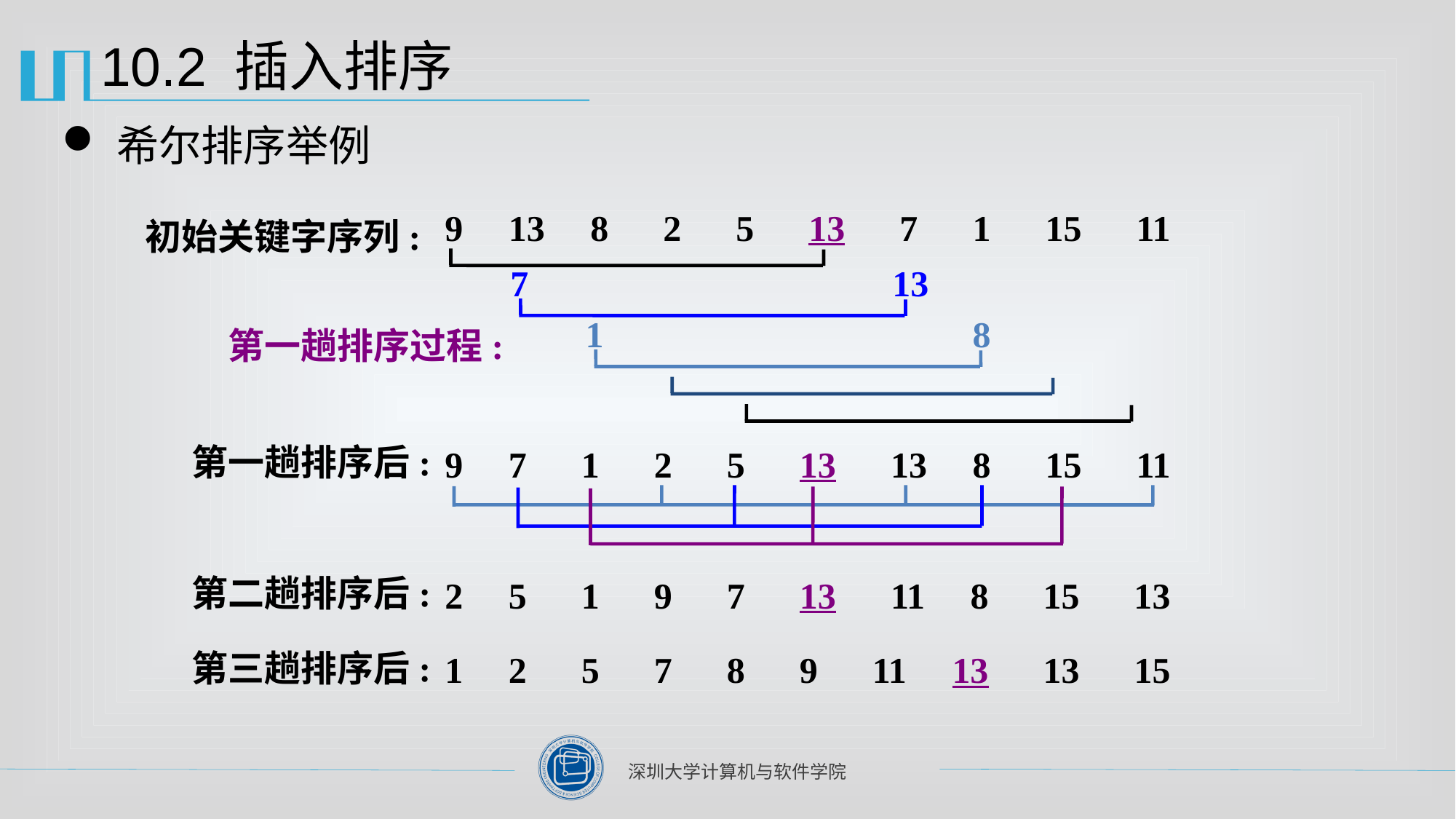

# 10.2 插入排序
希尔排序举例
9     13     8      2      5      13      7      1      15      11

7
13

1
8

初始关键字序列:
第一趟排序过程:
第一趟排序后:
9     7      1      2      5      13      13     8      15      11

第二趟排序后:
2     5      1      9      7      13      11     8      15      13
第三趟排序后:
1     2      5      7      8      9      11     13      13      15
22